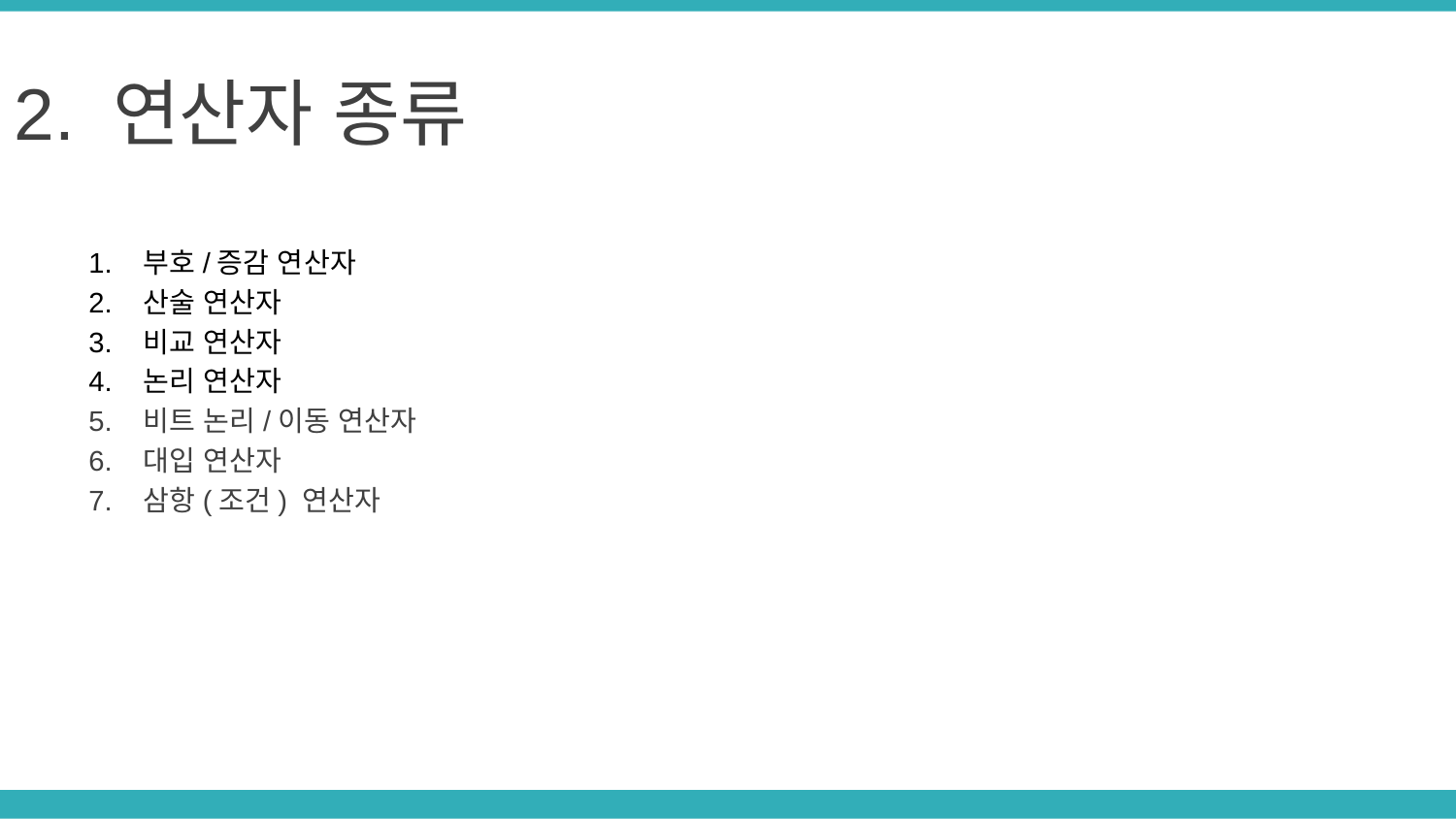

2. 연산자 종류
부호/증감 연산자
산술 연산자
비교 연산자
논리 연산자
비트 논리/이동 연산자
대입 연산자
삼항(조건) 연산자